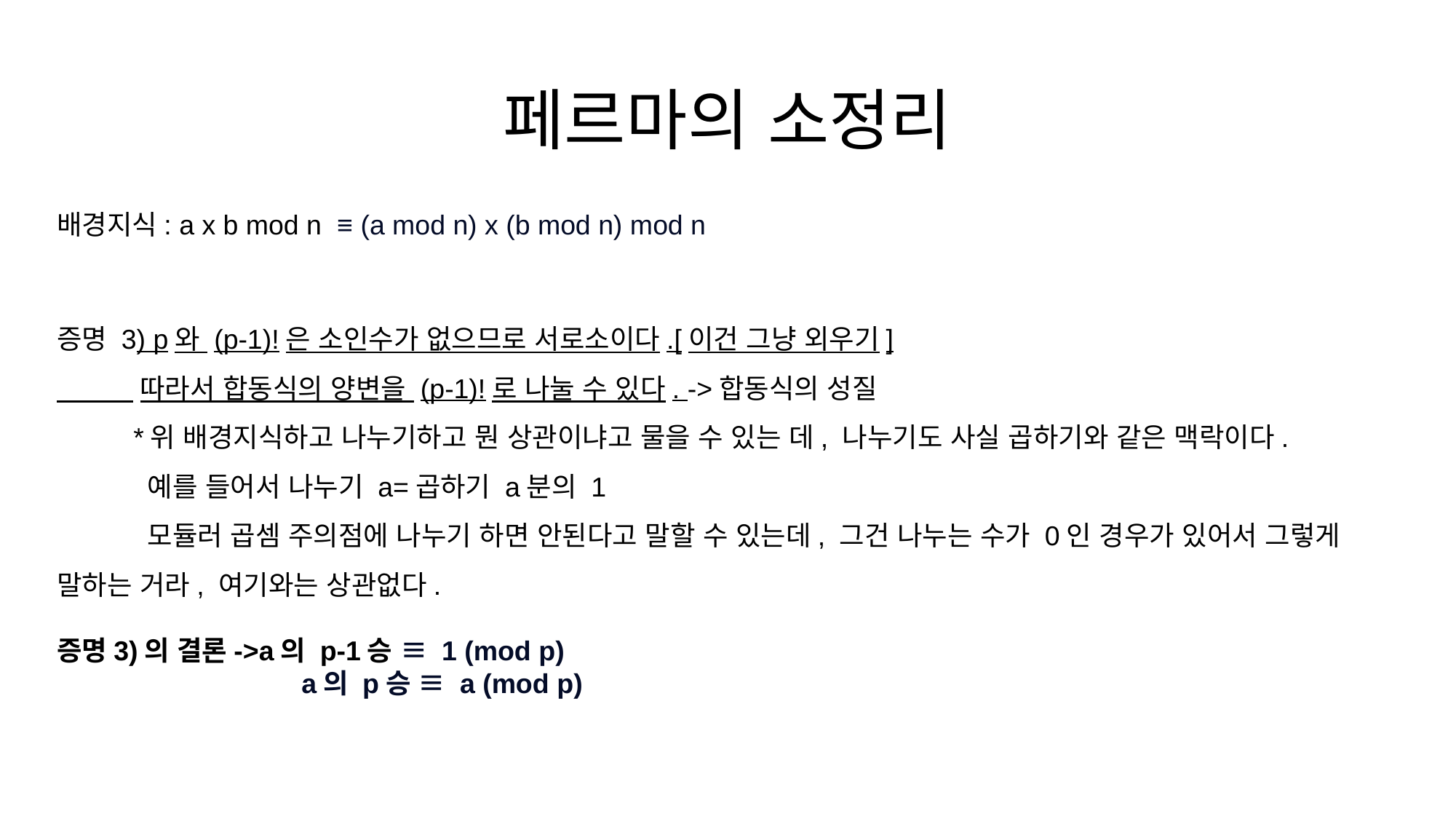

# 페르마의 소정리
배경지식: a x b mod n  ≡ (a mod n) x (b mod n) mod n

증명 3) p와 (p-1)!은 소인수가 없으므로 서로소이다.[이건 그냥 외우기]
          따라서 합동식의 양변을 (p-1)!로 나눌 수 있다. ->합동식의 성질
          *위 배경지식하고 나누기하고 뭔 상관이냐고 물을 수 있는 데, 나누기도 사실 곱하기와 같은 맥락이다.
           예를 들어서 나누기 a=곱하기 a분의 1
           모듈러 곱셈 주의점에 나누기 하면 안된다고 말할 수 있는데, 그건 나누는 수가 0인 경우가 있어서 그렇게 말하는 거라, 여기와는 상관없다.

증명3)의 결론->a의 p-1승 ≡ 1 (mod p)
                                a의 p승 ≡ a (mod p)